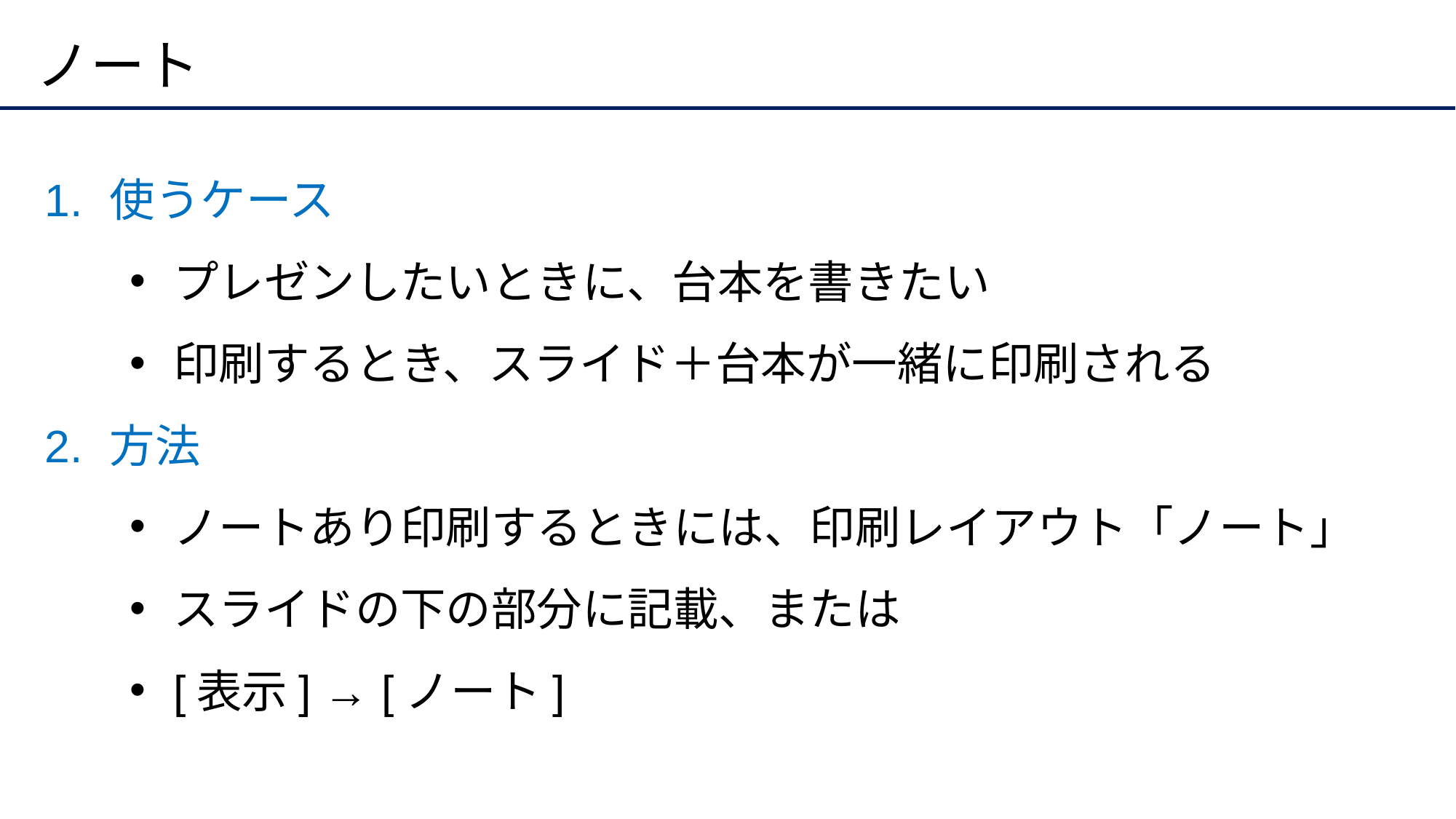

# ノート
使うケース
プレゼンしたいときに、台本を書きたい
印刷するとき、スライド＋台本が一緒に印刷される
方法
ノートあり印刷するときには、印刷レイアウト「ノート」
スライドの下の部分に記載、または
[表示] → [ノート]